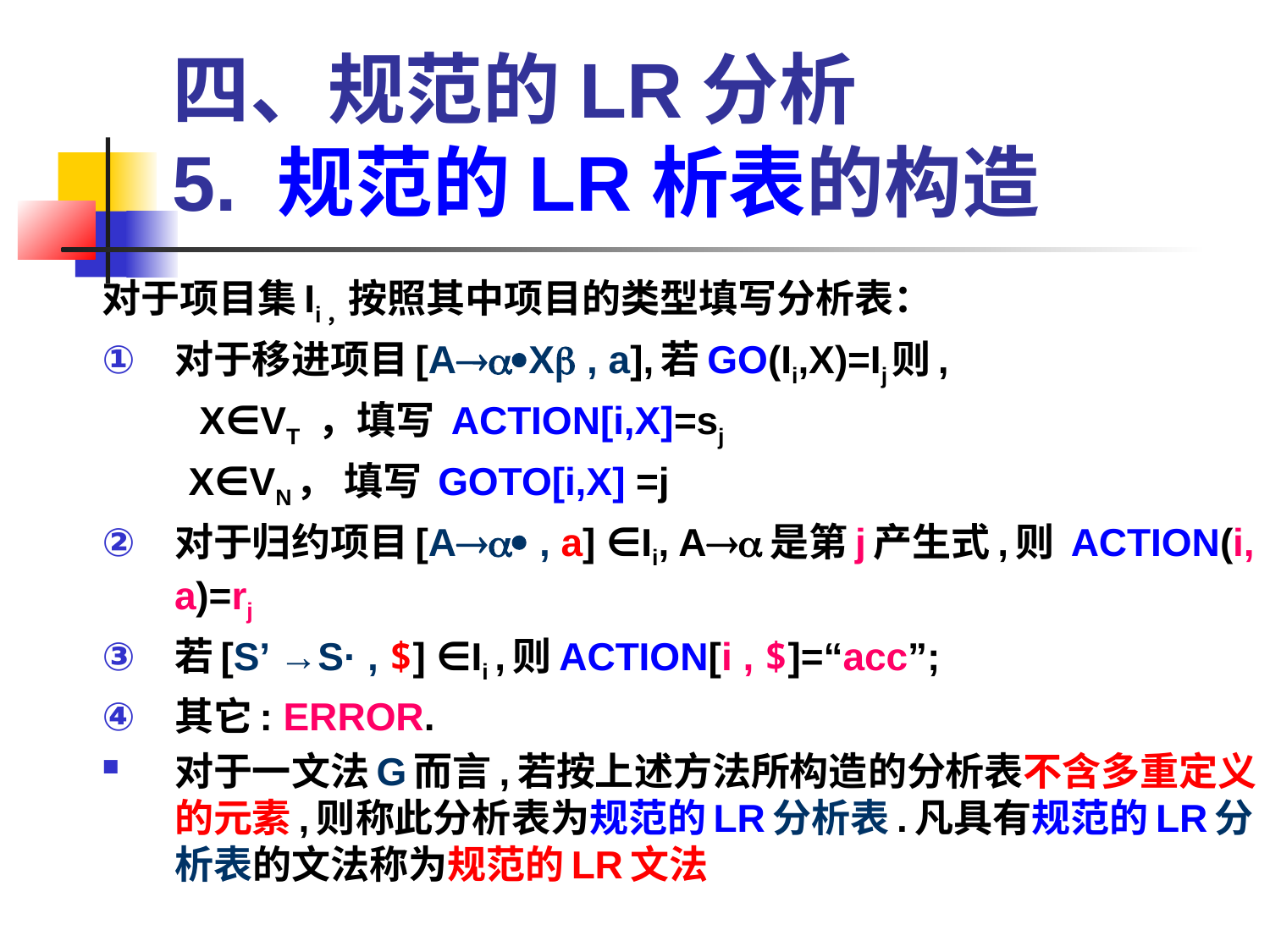

四、规范的LR分析
5. 规范的LR析表的构造
对于项目集Ii，按照其中项目的类型填写分析表：
对于移进项目[A→α•Xβ , a],若GO(Ii,X)=Ij则,
         X∈VT ，填写 ACTION[i,X]=sj
        X∈VN， 填写 GOTO[i,X] =j
对于归约项目[A→α• , a] ∈Ii, A→α是第j产生式,则 ACTION(i, a)=rj
若[S’ →S· , $] ∈Ii ,则ACTION[i , $]=“acc”;
其它: ERROR.
对于一文法G而言,若按上述方法所构造的分析表不含多重定义的元素,则称此分析表为规范的LR分析表.凡具有规范的LR分析表的文法称为规范的LR文法